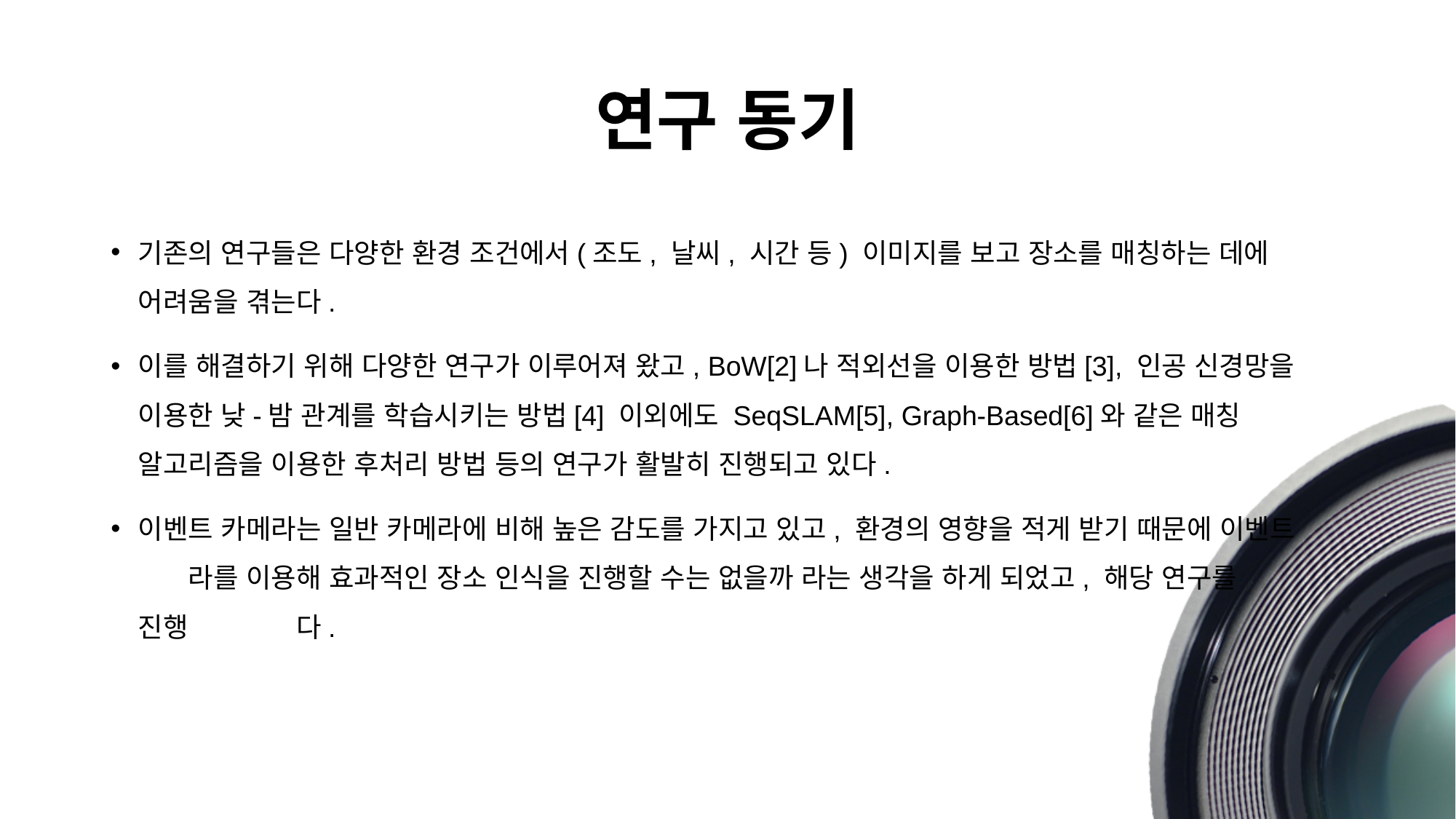

# 연구 동기
기존의 연구들은 다양한 환경 조건에서(조도, 날씨, 시간 등) 이미지를 보고 장소를 매칭하는 데에 어려움을 겪는다.
이를 해결하기 위해 다양한 연구가 이루어져 왔고, BoW[2]나 적외선을 이용한 방법[3], 인공 신경망을 이용한 낮-밤 관계를 학습시키는 방법[4] 이외에도 SeqSLAM[5], Graph-Based[6]와 같은 매칭 알고리즘을 이용한 후처리 방법 등의 연구가 활발히 진행되고 있다.
이벤트 카메라는 일반 카메라에 비해 높은 감도를 가지고 있고, 환경의 영향을 적게 받기 때문에 이벤트 카메라를 이용해 효과적인 장소 인식을 진행할 수는 없을까 라는 생각을 하게 되었고, 해당 연구를 진행하게 되었다.